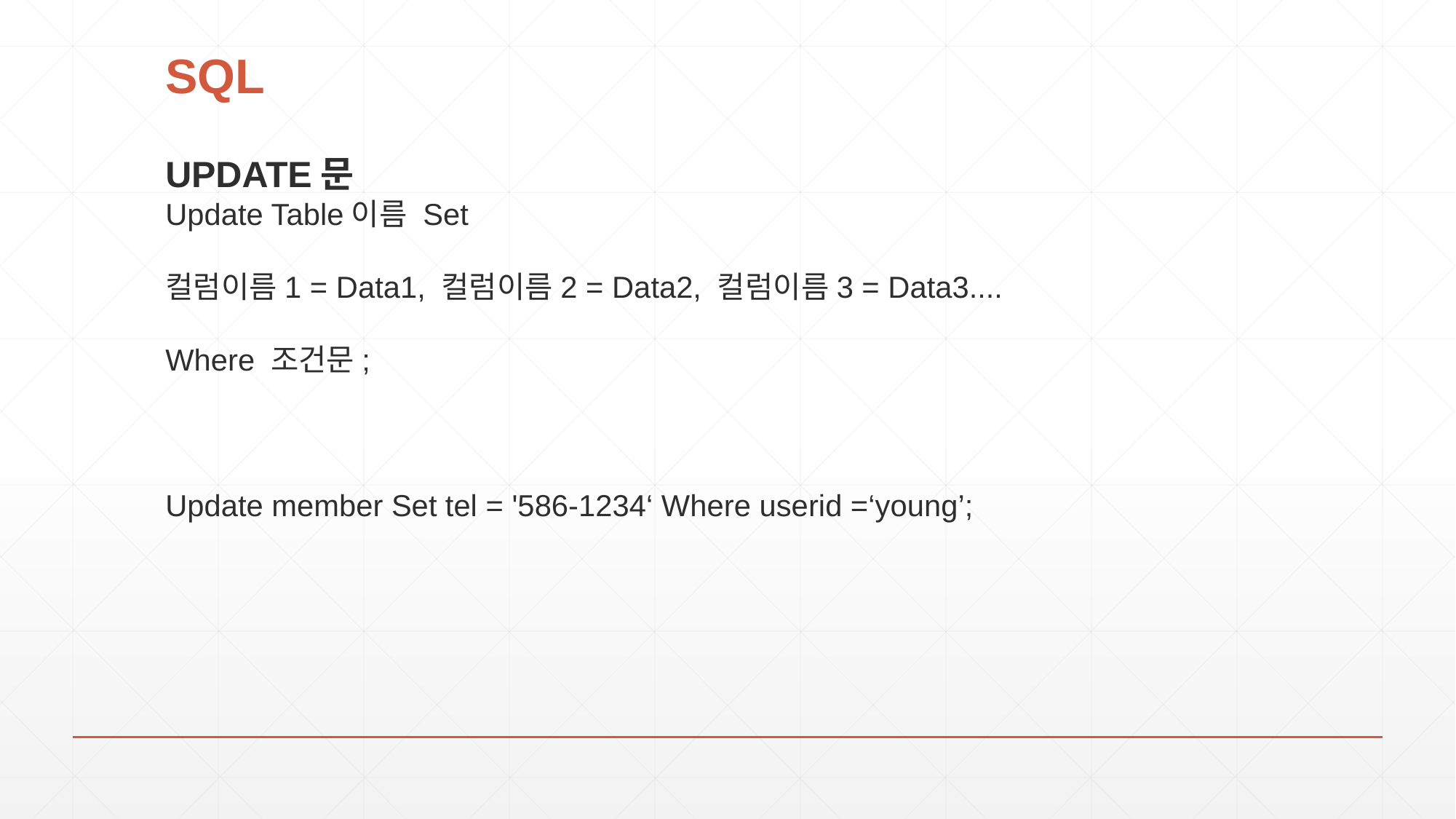

# SQL
UPDATE문
Update Table이름 Set

컬럼이름1 = Data1, 컬럼이름2 = Data2, 컬럼이름3 = Data3....

Where 조건문;

Update member Set tel = '586-1234‘ Where userid =‘young’;